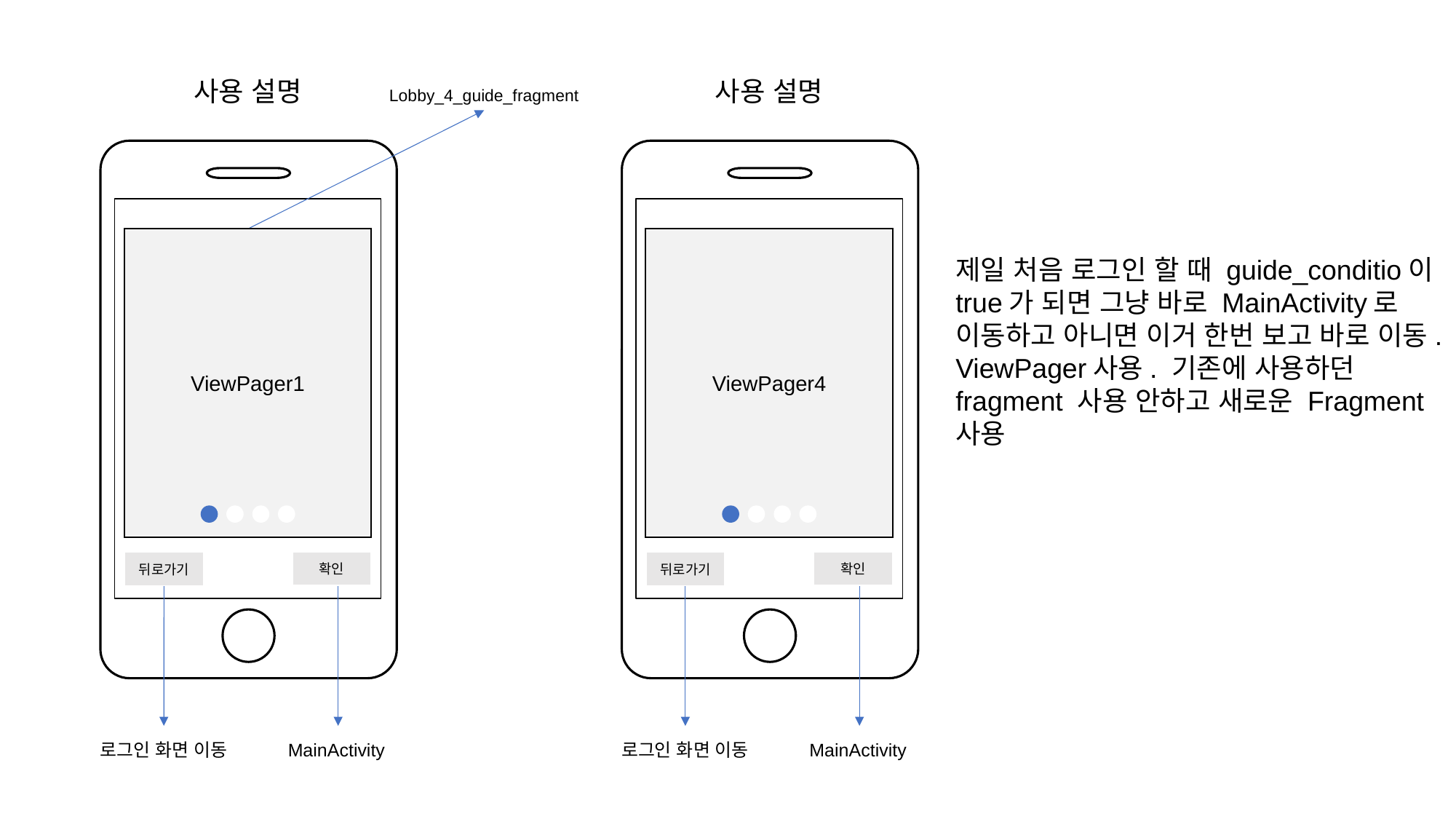

사용 설명
사용 설명
Lobby_4_guide_fragment

ViewPager1
ViewPager4
제일 처음 로그인 할 때 guide_conditio이 true가 되면 그냥 바로 MainActivity로 이동하고 아니면 이거 한번 보고 바로 이동.
ViewPager사용. 기존에 사용하던 fragment 사용 안하고 새로운 Fragment 사용

확인
확인
뒤로가기
뒤로가기
MainActivity
MainActivity
로그인 화면 이동
로그인 화면 이동